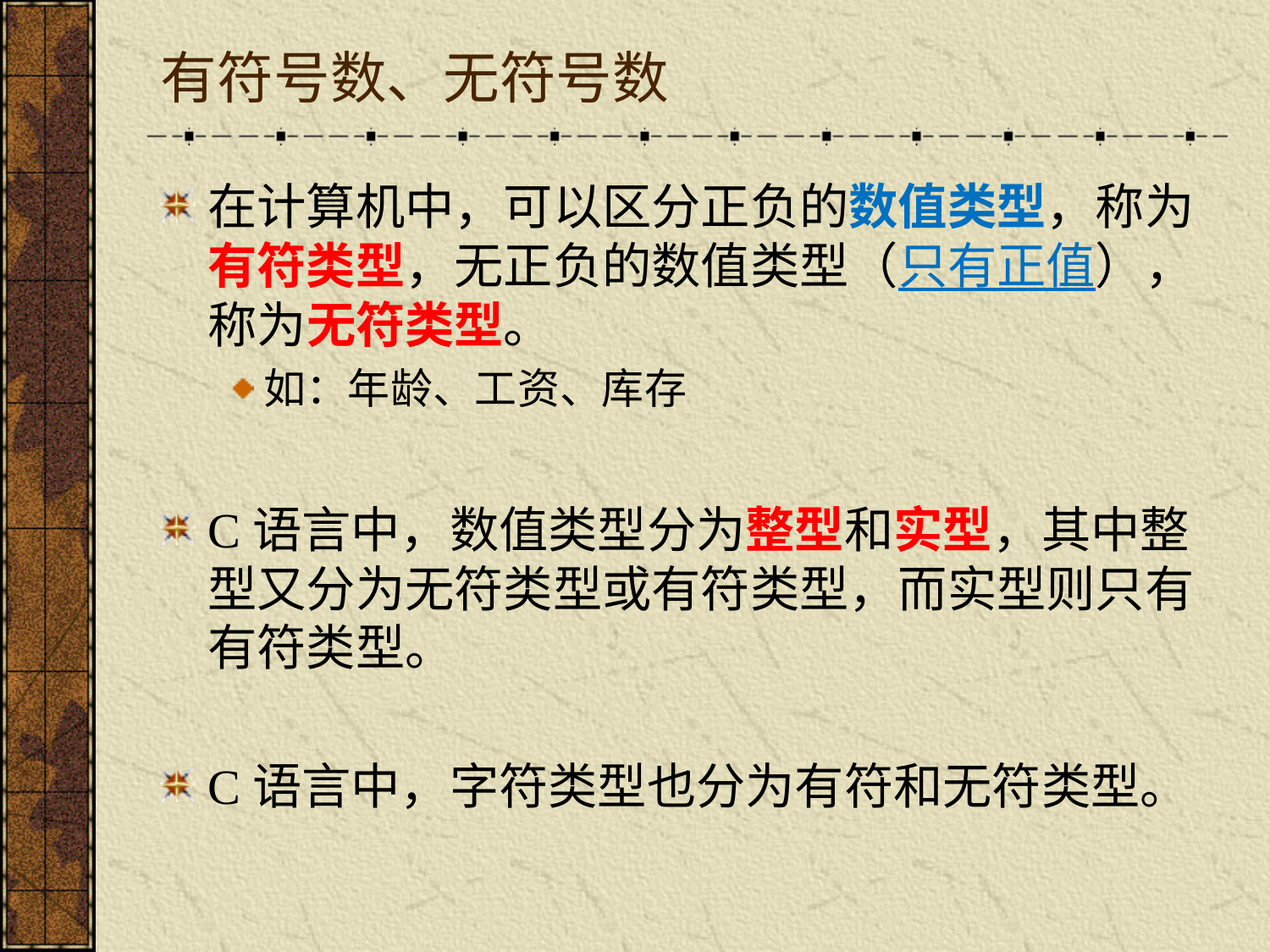

# 有符号数、无符号数
在计算机中，可以区分正负的数值类型，称为有符类型，无正负的数值类型（只有正值），称为无符类型。
如：年龄、工资、库存

C语言中，数值类型分为整型和实型，其中整型又分为无符类型或有符类型，而实型则只有有符类型。

C语言中，字符类型也分为有符和无符类型。